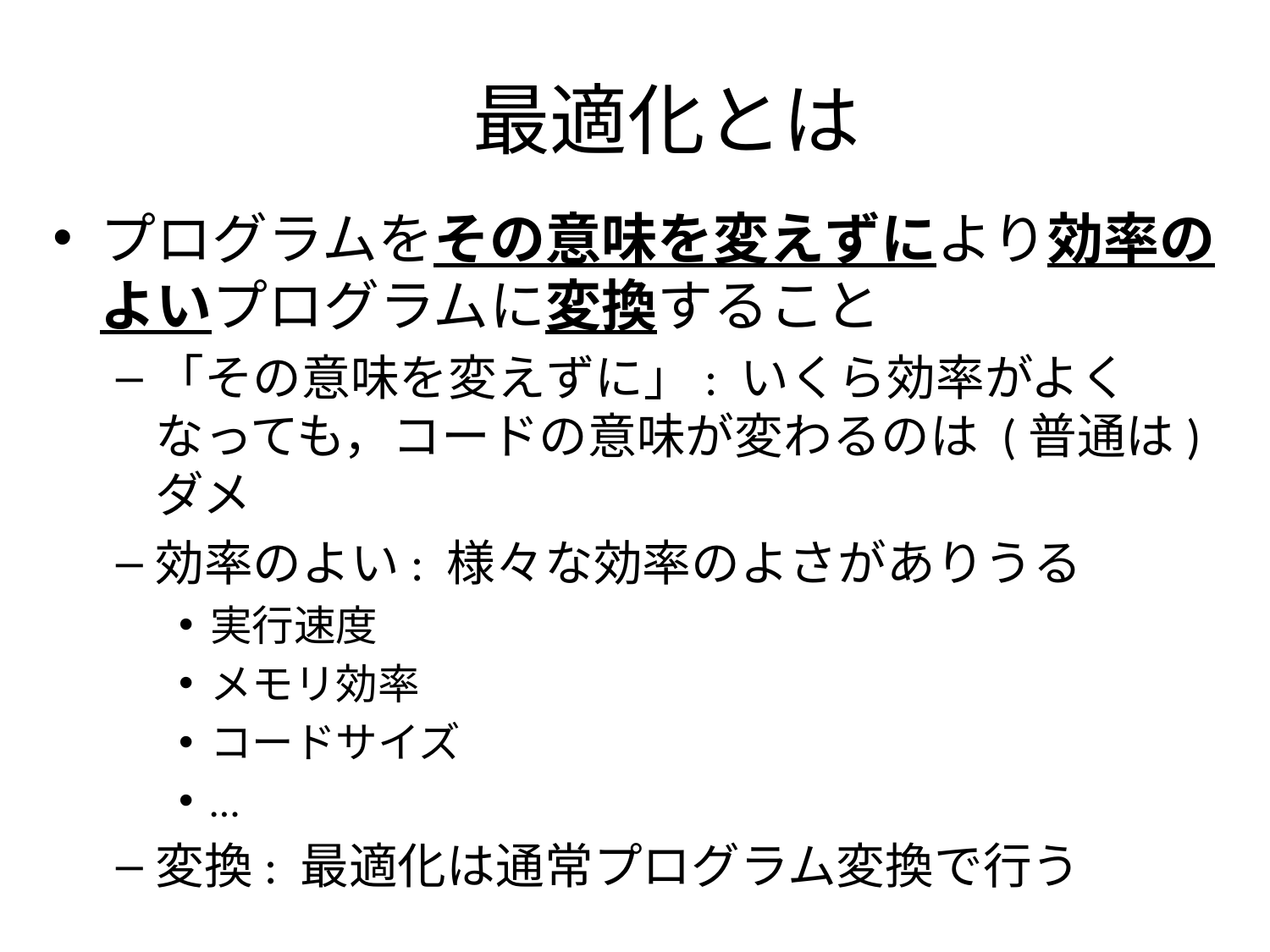

# 最適化とは
プログラムをその意味を変えずにより効率のよいプログラムに変換すること
「その意味を変えずに」: いくら効率がよくなっても，コードの意味が変わるのは (普通は) ダメ
効率のよい: 様々な効率のよさがありうる
実行速度
メモリ効率
コードサイズ
…
変換: 最適化は通常プログラム変換で行う